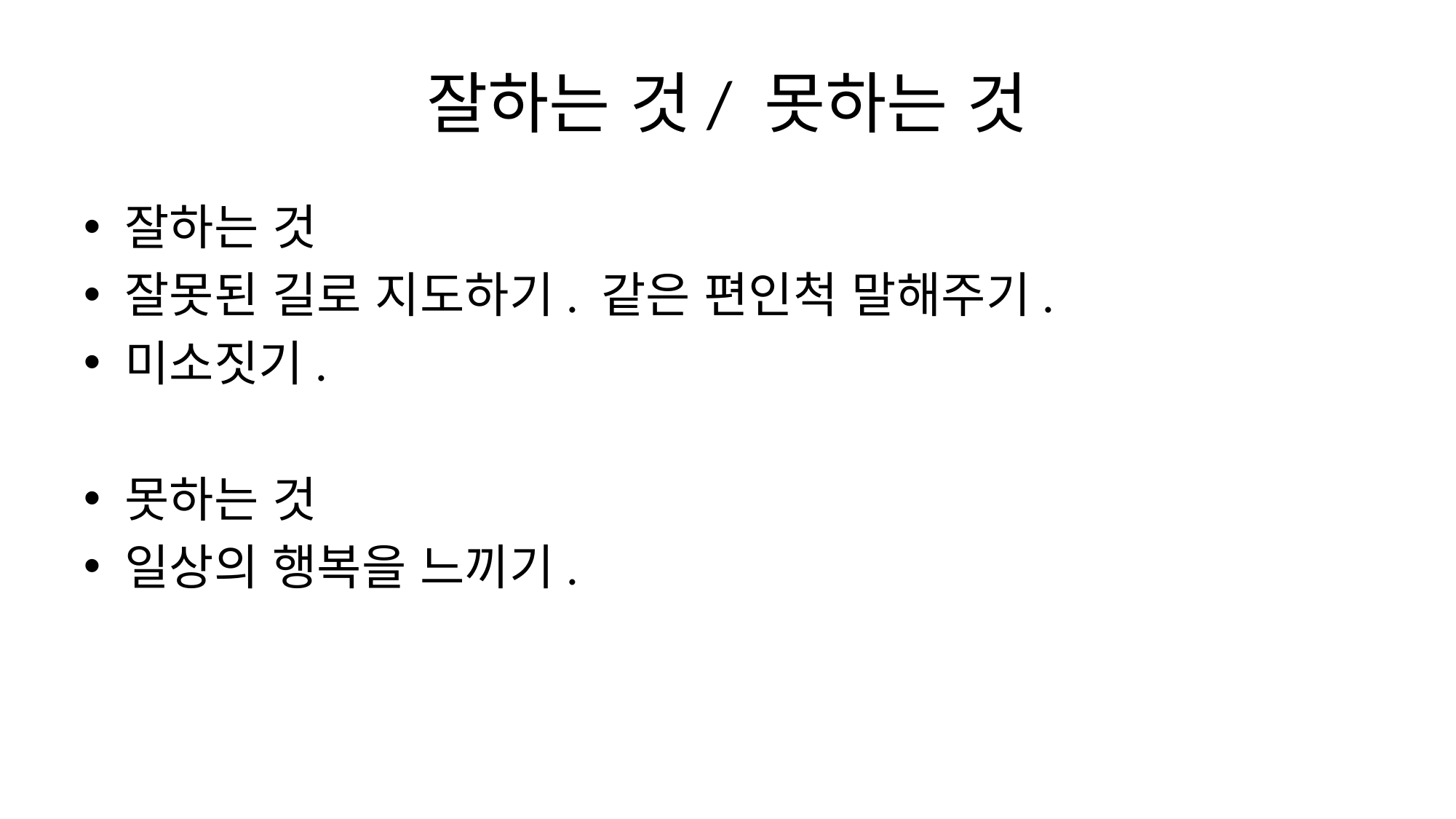

# 잘하는 것/ 못하는 것
잘하는 것
잘못된 길로 지도하기. 같은 편인척 말해주기.
미소짓기.

못하는 것
일상의 행복을 느끼기.